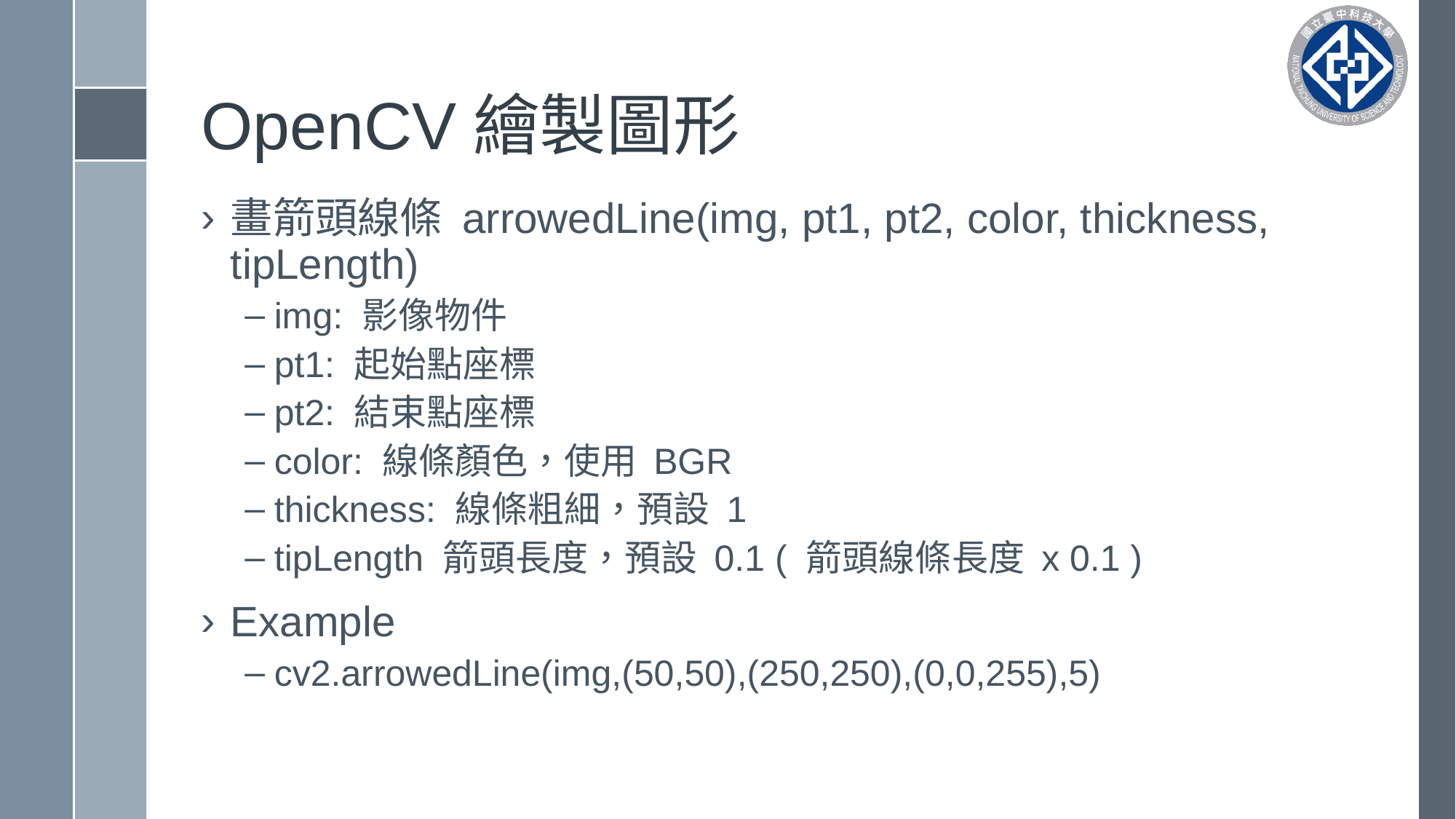

# OpenCV繪製圖形
畫箭頭線條 arrowedLine(img, pt1, pt2, color, thickness, tipLength)
img: 影像物件
pt1: 起始點座標
pt2: 結束點座標
color: 線條顏色，使用 BGR
thickness: 線條粗細，預設 1
tipLength 箭頭長度，預設 0.1 ( 箭頭線條長度 x 0.1 )
Example
cv2.arrowedLine(img,(50,50),(250,250),(0,0,255),5)